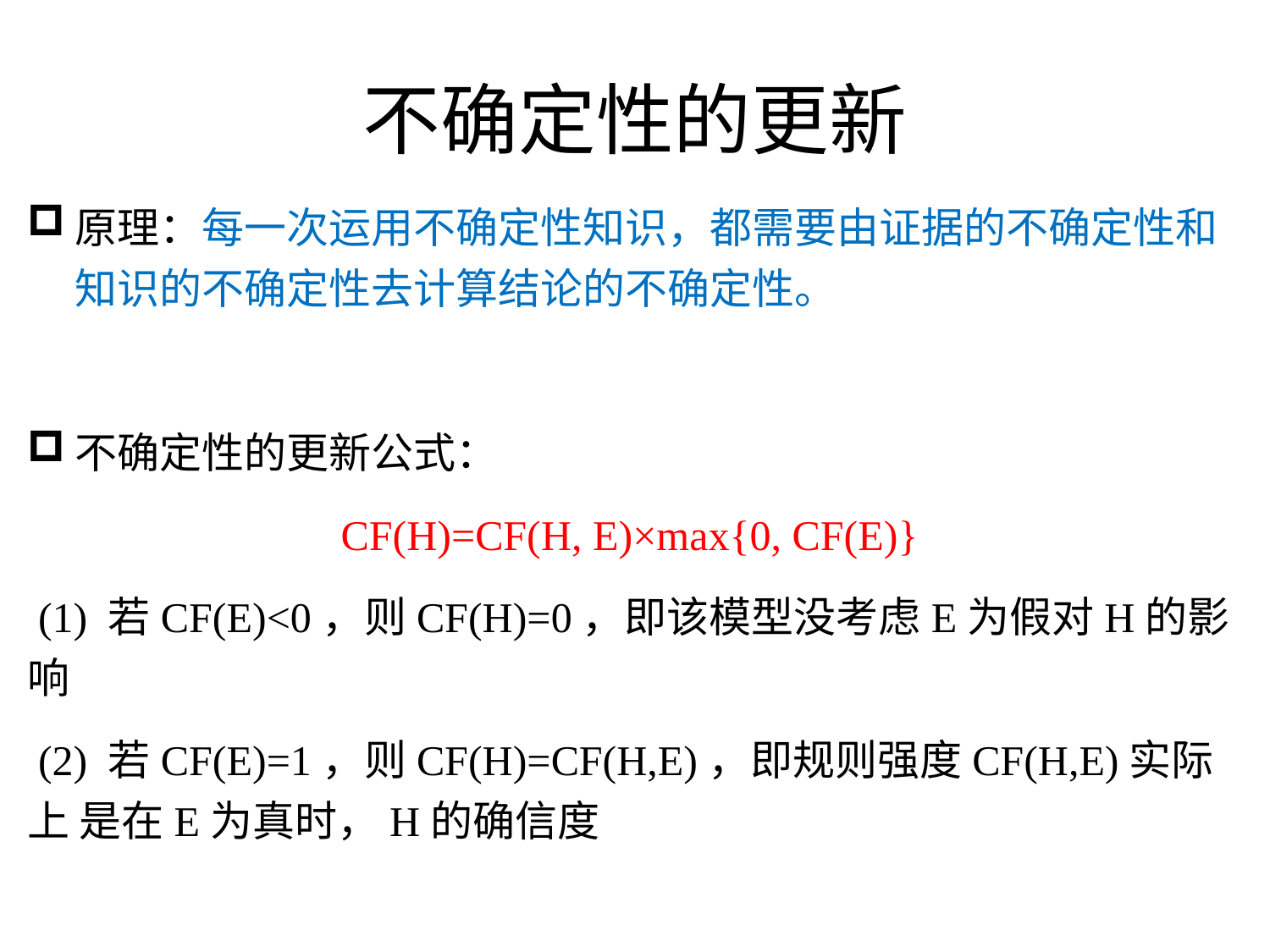

# 不确定性的更新
原理：每一次运用不确定性知识，都需要由证据的不确定性和知识的不确定性去计算结论的不确定性。

不确定性的更新公式：
CF(H)=CF(H, E)×max{0, CF(E)}
 (1) 若CF(E)<0，则CF(H)=0，即该模型没考虑E为假对H的影响
 (2) 若CF(E)=1，则CF(H)=CF(H,E)，即规则强度CF(H,E)实际上 是在E为真时，H的确信度